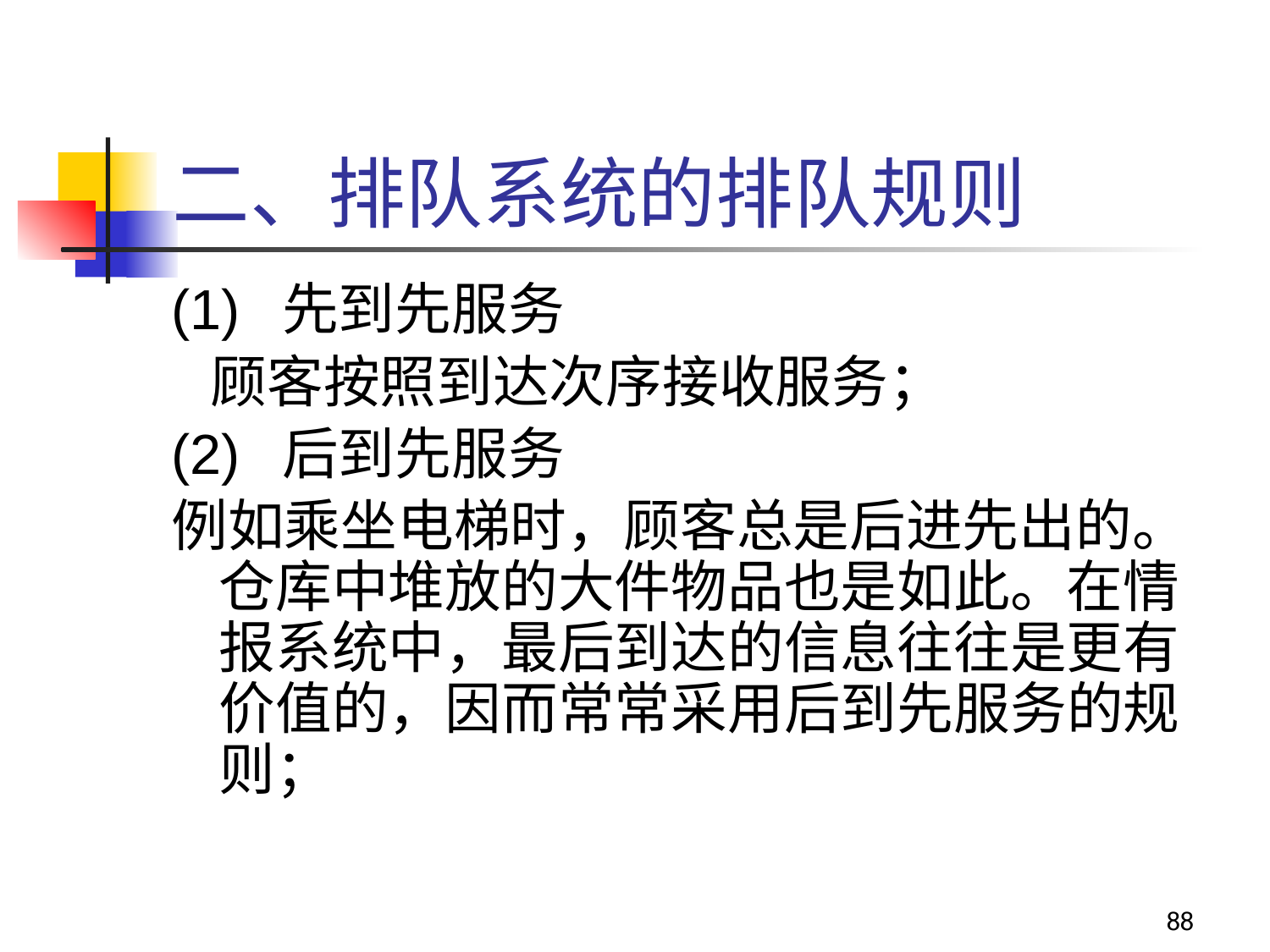

# 二、排队系统的排队规则
(1)  先到先服务
  顾客按照到达次序接收服务；
(2)  后到先服务
例如乘坐电梯时，顾客总是后进先出的。仓库中堆放的大件物品也是如此。在情报系统中，最后到达的信息往往是更有价值的，因而常常采用后到先服务的规则；
88